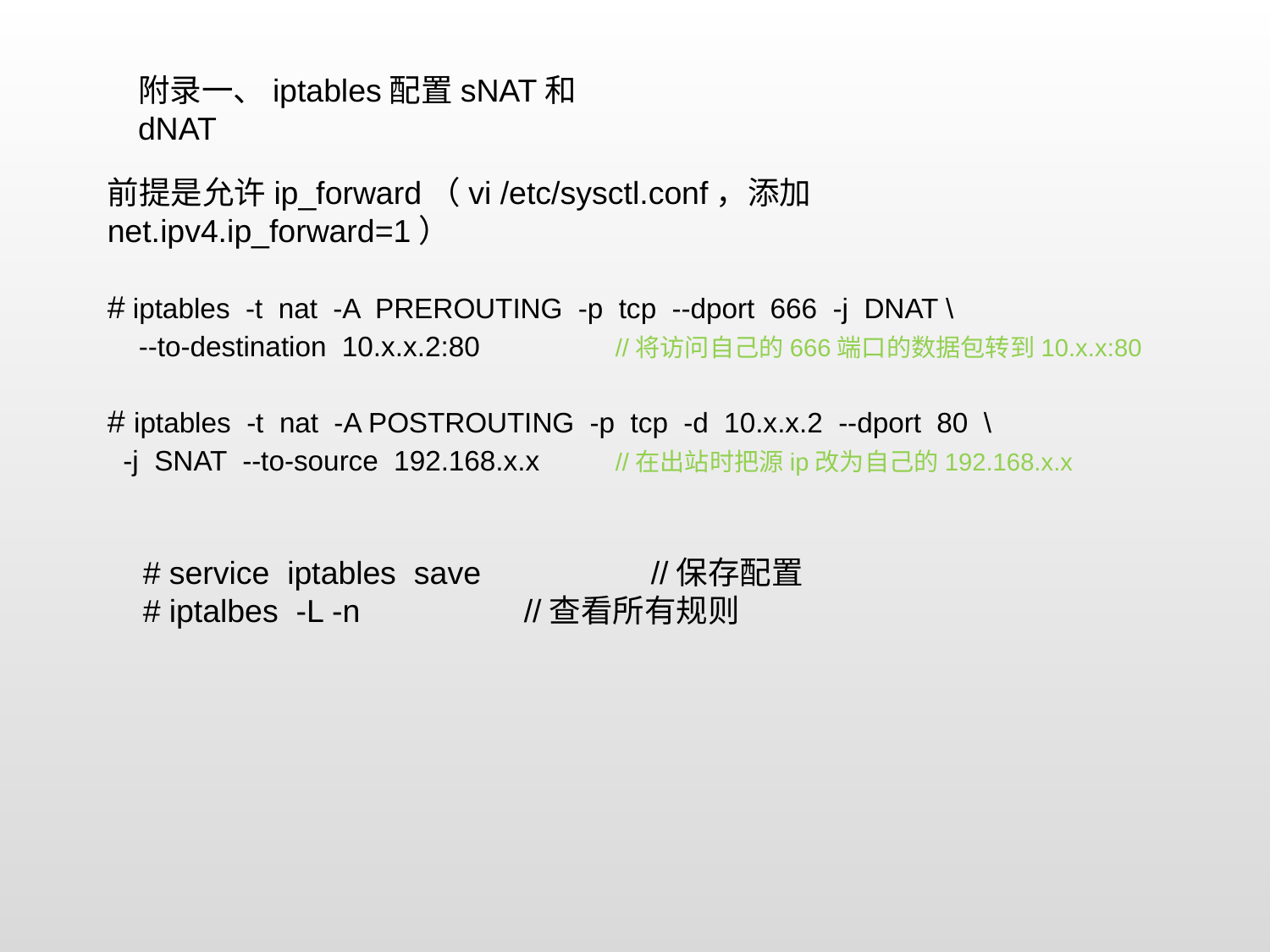

附录一、iptables配置sNAT和dNAT
前提是允许ip_forward（vi /etc/sysctl.conf，添加net.ipv4.ip_forward=1）

# iptables  -t  nat  -A  PREROUTING  -p  tcp  --dport  666  -j  DNAT \
    --to-destination  10.x.x.2:80		//将访问自己的666端口的数据包转到10.x.x:80

# iptables  -t  nat  -A POSTROUTING  -p  tcp  -d  10.x.x.2  --dport  80  \
  -j  SNAT  --to-source  192.168.x.x	//在出站时把源ip改为自己的192.168.x.x
# service  iptables  save		//保存配置
# iptalbes  -L -n		//查看所有规则